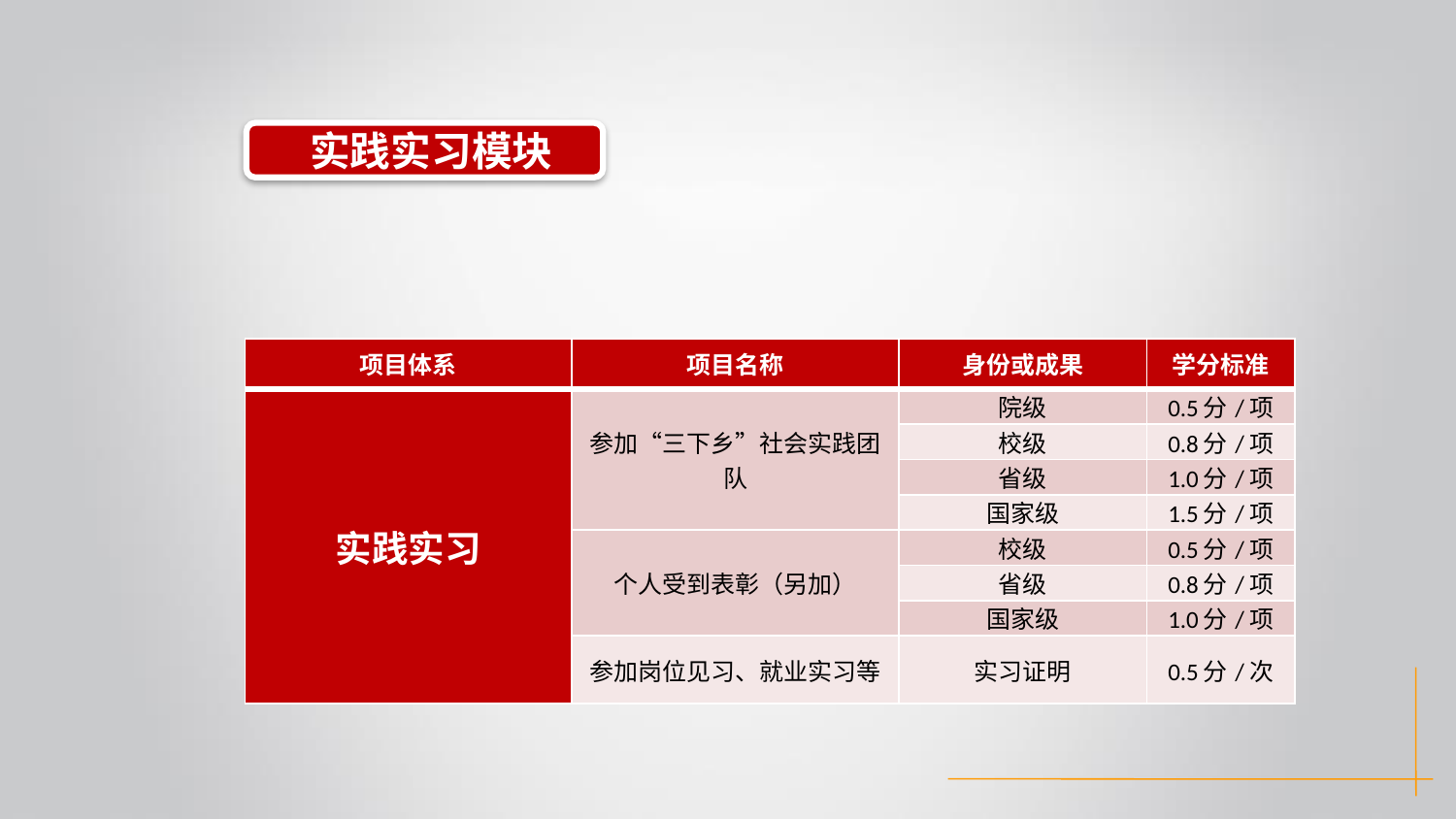

实践实习模块

| 项目体系 | 项目名称 | 身份或成果 | 学分标准 |
| --- | --- | --- | --- |
| 实践实习 | 参加“三下乡”社会实践团队 | 院级 | 0.5分/项 |
|  |  | 校级 | 0.8分/项 |
|  |  | 省级 | 1.0分/项 |
|  |  | 国家级 | 1.5分/项 |
|  | 个人受到表彰（另加） | 校级 | 0.5分/项 |
|  |  | 省级 | 0.8分/项 |
|  |  | 国家级 | 1.0分/项 |
|  | 参加岗位见习、就业实习等 | 实习证明 | 0.5分/次 |